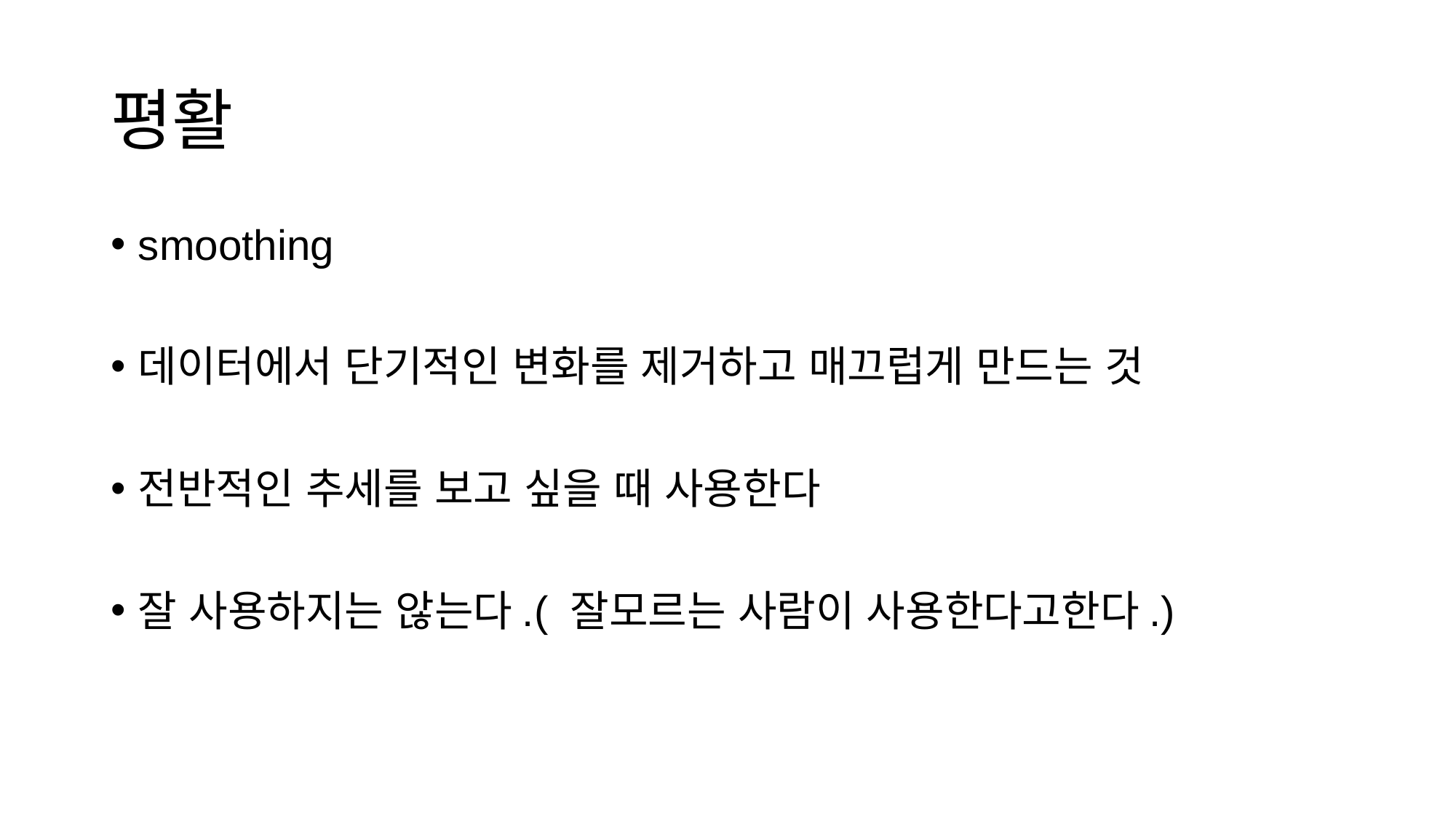

# 평활
smoothing

데이터에서 단기적인 변화를 제거하고 매끄럽게 만드는 것

전반적인 추세를 보고 싶을 때 사용한다

잘 사용하지는 않는다.( 잘모르는 사람이 사용한다고한다.)